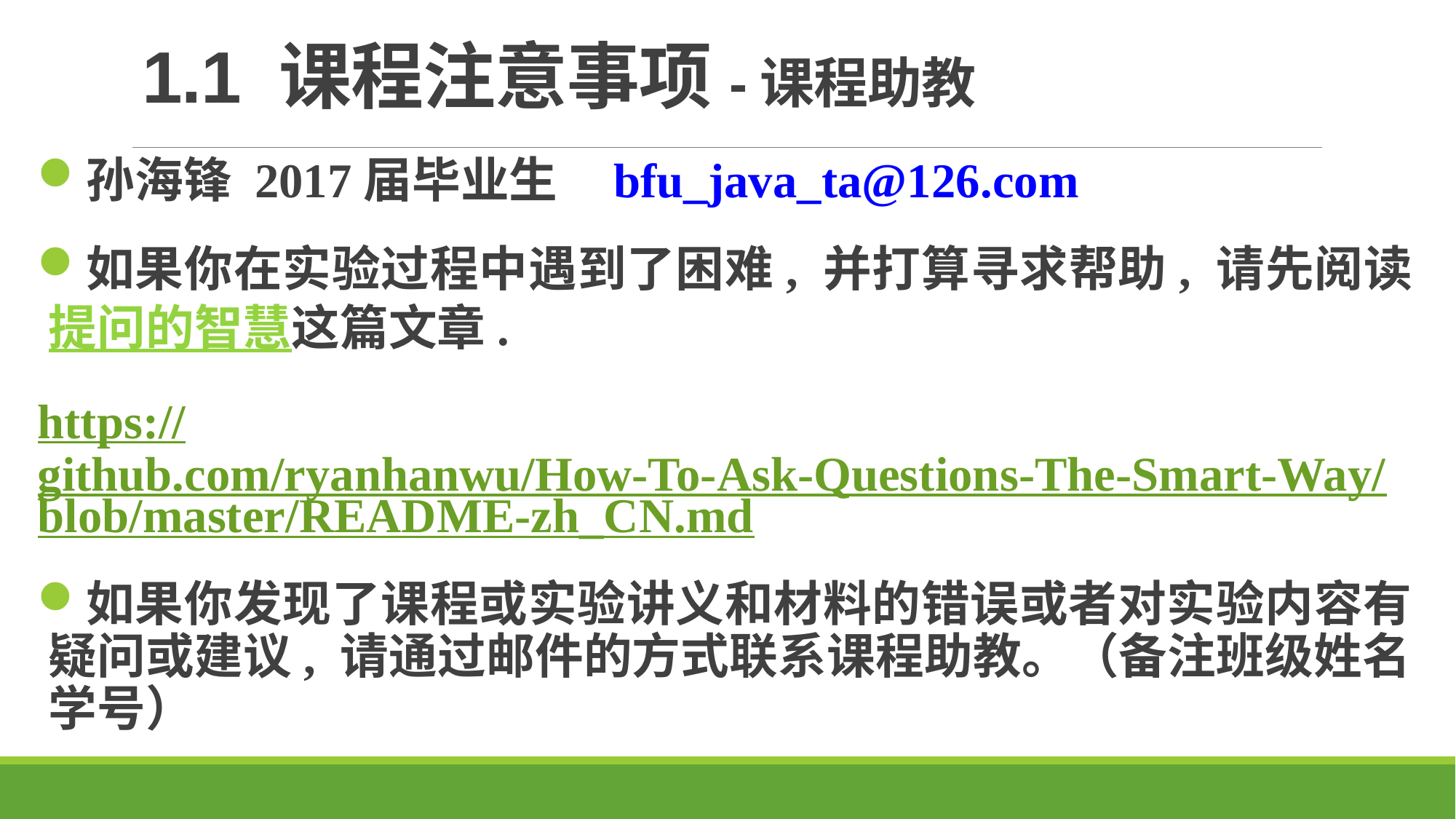

# 1.1 课程注意事项-课程助教
孙海锋 2017届毕业生    bfu_java_ta@126.com
如果你在实验过程中遇到了困难, 并打算寻求帮助, 请先阅读提问的智慧这篇文章.
https://github.com/ryanhanwu/How-To-Ask-Questions-The-Smart-Way/blob/master/README-zh_CN.md
如果你发现了课程或实验讲义和材料的错误或者对实验内容有疑问或建议, 请通过邮件的方式联系课程助教。（备注班级姓名学号）